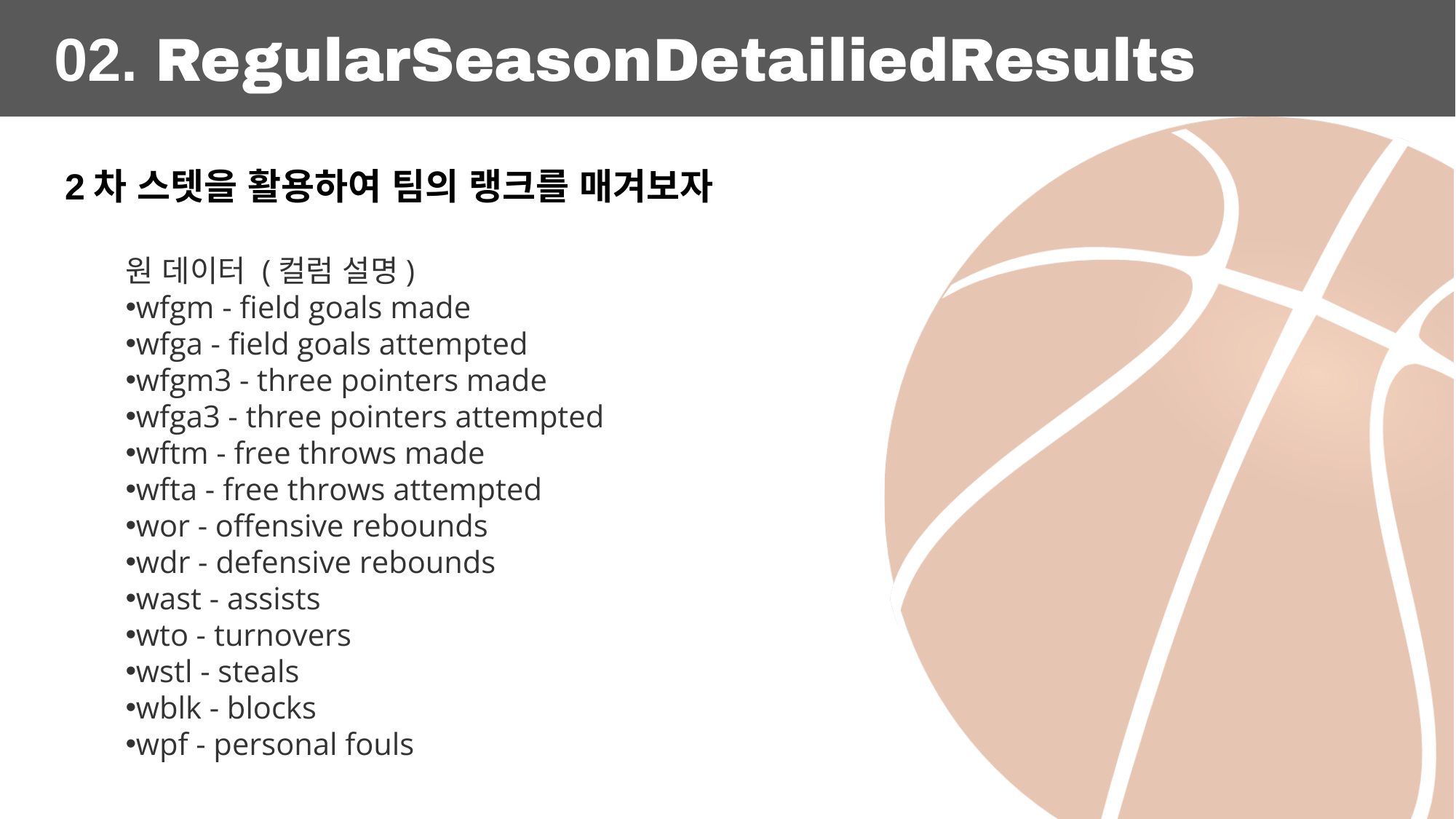

02. RegularSeasonDetailiedResults
2차 스텟을 활용하여 팀의 랭크를 매겨보자
원 데이터 (컬럼 설명)
wfgm - field goals made
wfga - field goals attempted
wfgm3 - three pointers made
wfga3 - three pointers attempted
wftm - free throws made
wfta - free throws attempted
wor - offensive rebounds
wdr - defensive rebounds
wast - assists
wto - turnovers
wstl - steals
wblk - blocks
wpf - personal fouls